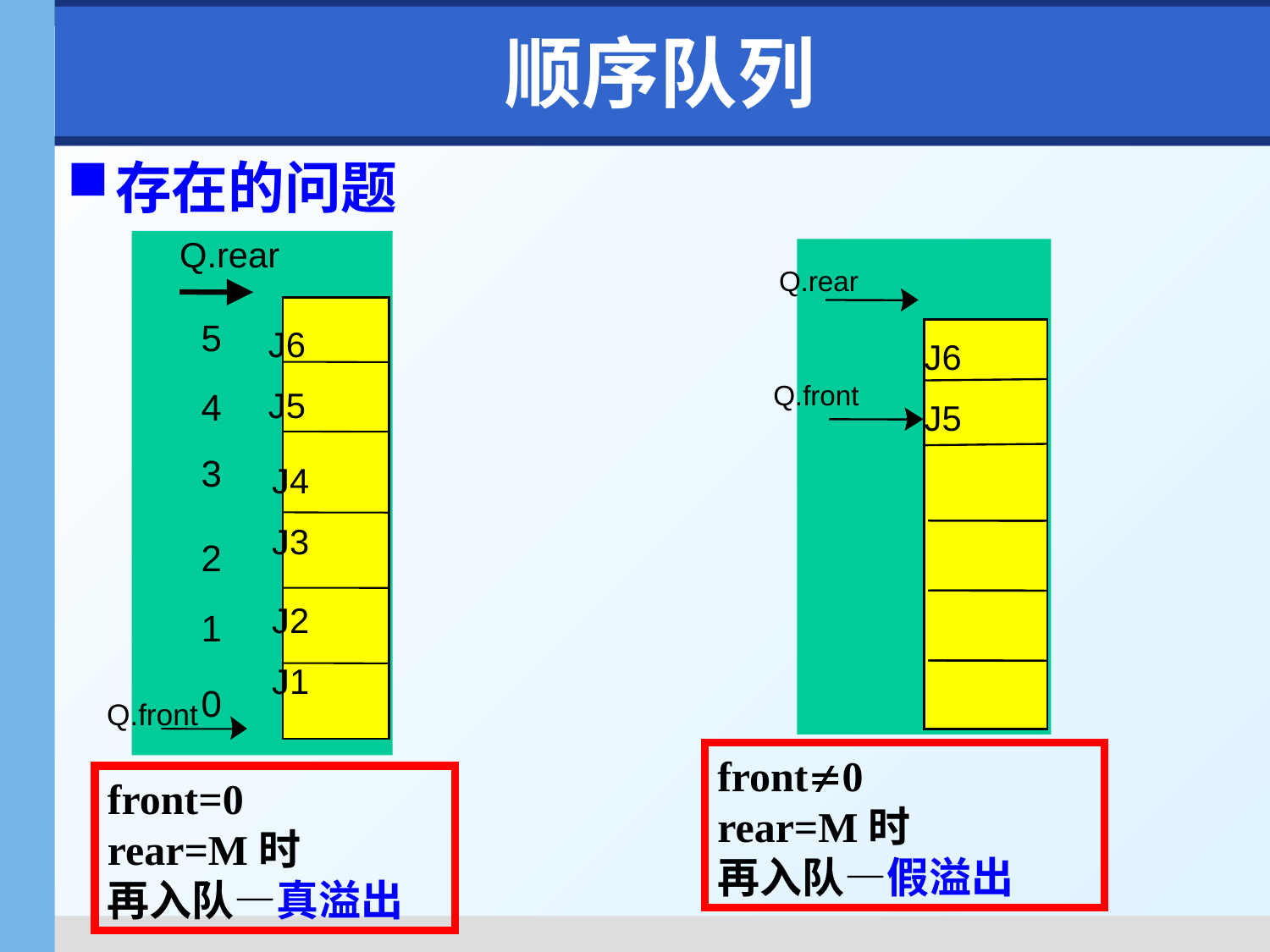

# 顺序队列
存在的问题

Q.rear

5
J6

J5
4

3
J4

J3
2

J2
1
J1

0
Q.front

Q.rear

J6
Q.front

J5

front≠0
rear=M时
再入队—假溢出
front=0
rear=M时
再入队—真溢出